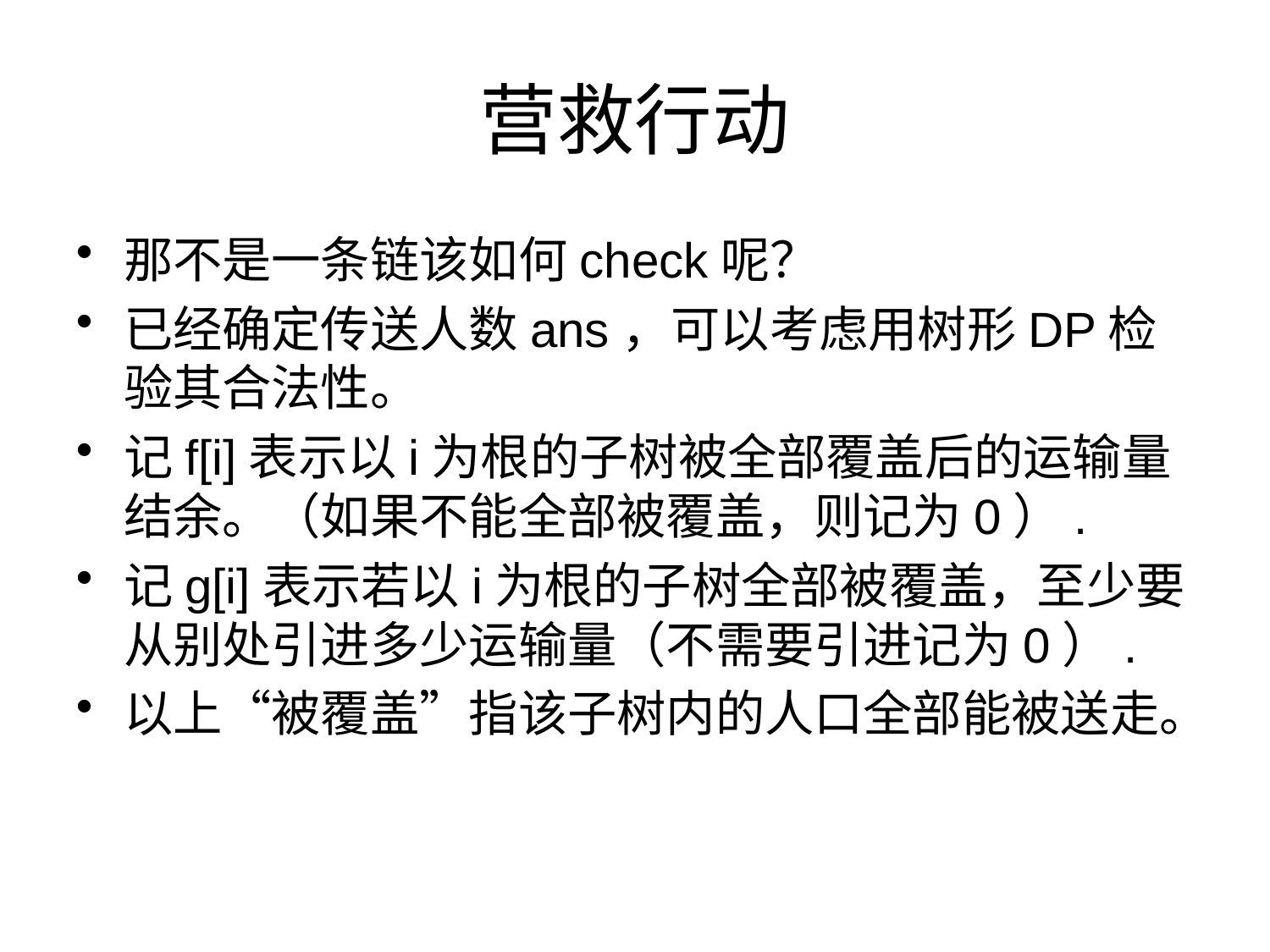

# 营救行动
那不是一条链该如何check呢？
已经确定传送人数ans，可以考虑用树形DP检验其合法性。
记f[i]表示以i为根的子树被全部覆盖后的运输量结余。（如果不能全部被覆盖，则记为0）.
记g[i]表示若以i为根的子树全部被覆盖，至少要从别处引进多少运输量（不需要引进记为0）.
以上“被覆盖”指该子树内的人口全部能被送走。